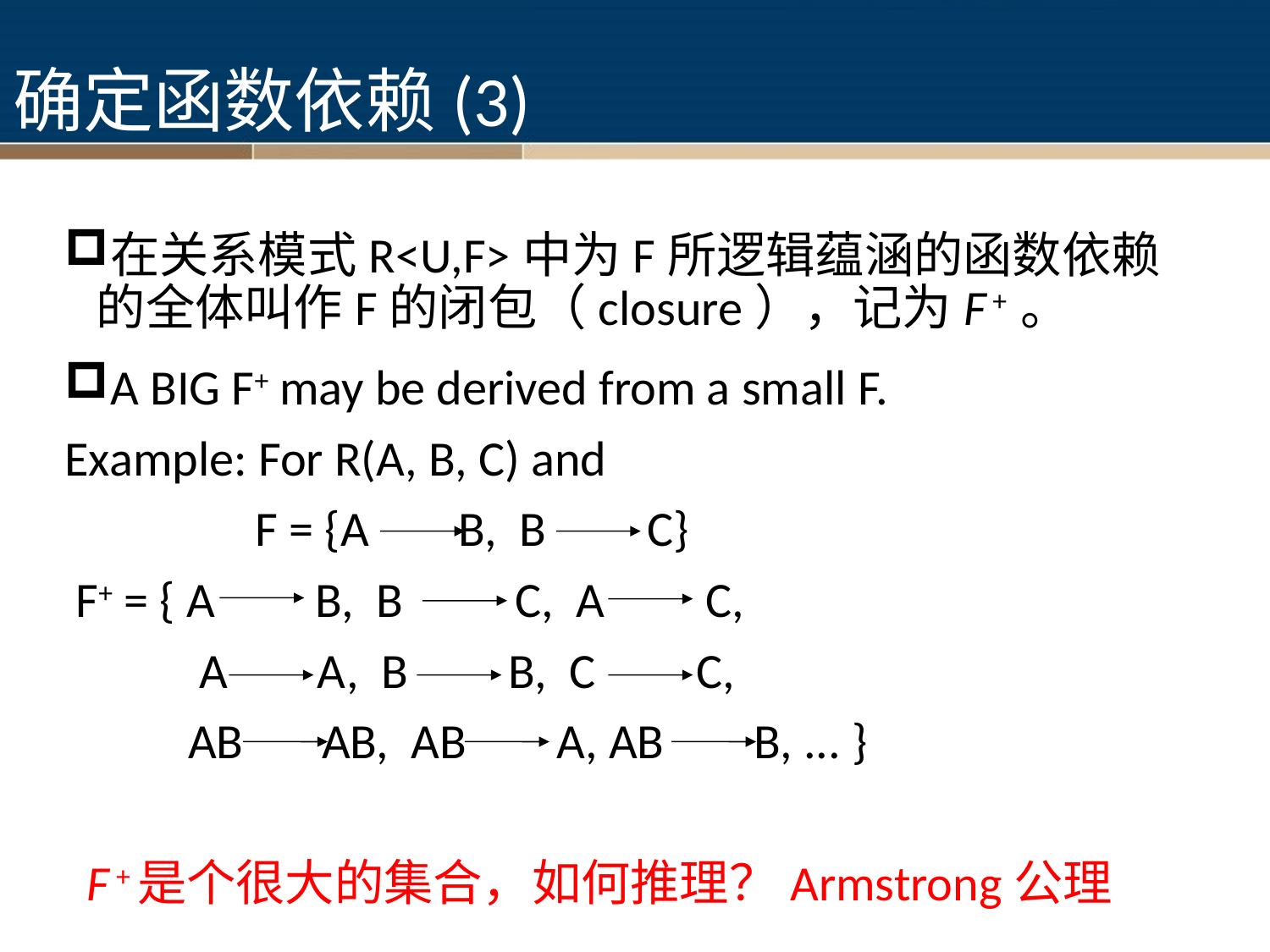

# 确定函数依赖(3)
在关系模式R<U,F>中为F所逻辑蕴涵的函数依赖的全体叫作F的闭包（closure），记为F + 。

A BIG F+ may be derived from a small F.
Example: For R(A, B, C) and
                 F = {A        B,  B         C}
 F+ = { A         B,  B          C,  A         C,
            A        A,  B         B,  C         C,
           AB       AB,  AB        A, AB        B, ... }

  F +是个很大的集合，如何推理？Armstrong公理